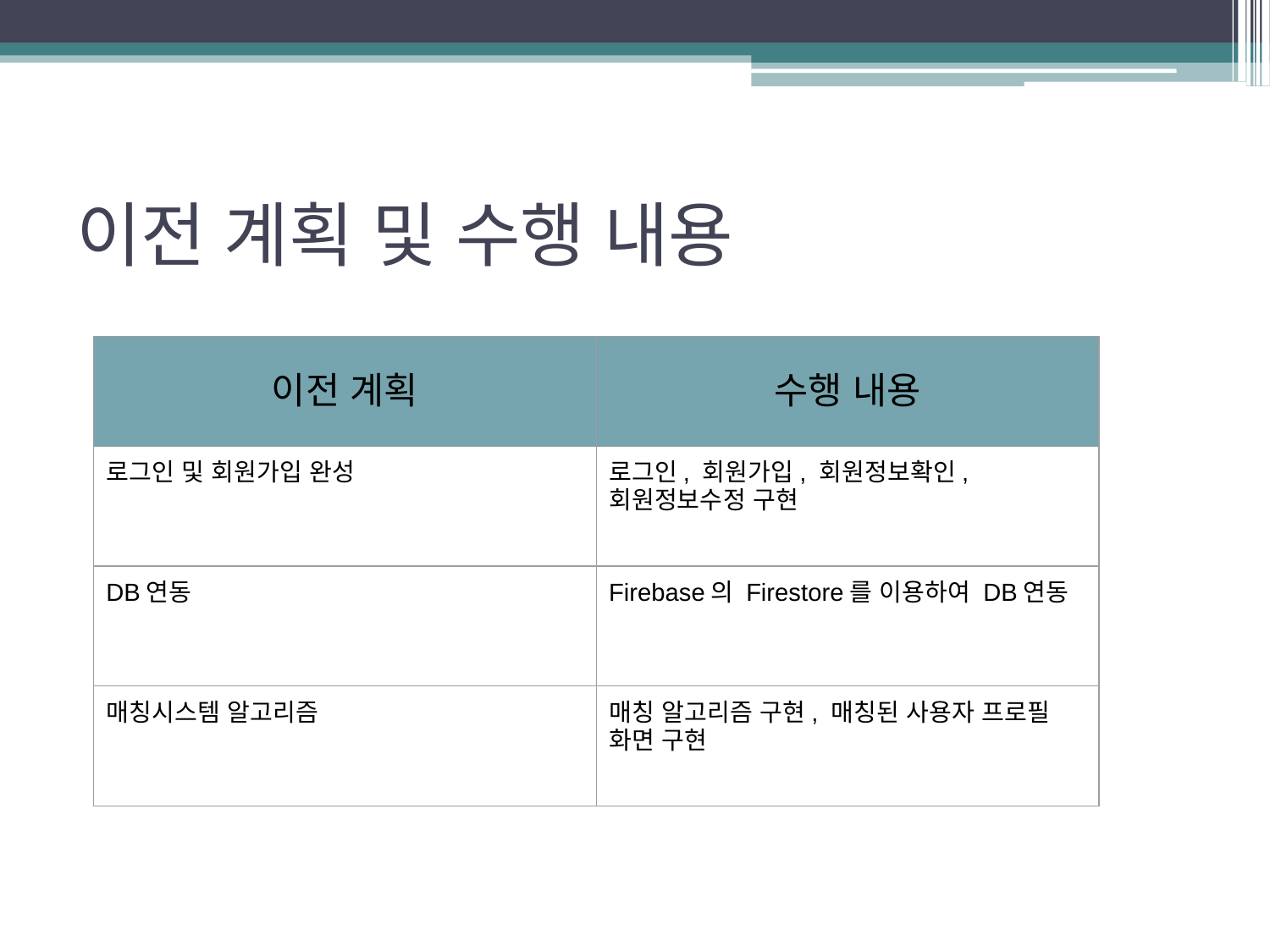

# 이전 계획 및 수행 내용
| 이전 계획 | 수행 내용 |
| --- | --- |
| 로그인 및 회원가입 완성 | 로그인, 회원가입, 회원정보확인, 회원정보수정 구현 |
| DB연동 | Firebase의 Firestore를 이용하여 DB연동 |
| 매칭시스템 알고리즘 | 매칭 알고리즘 구현, 매칭된 사용자 프로필 화면 구현 |